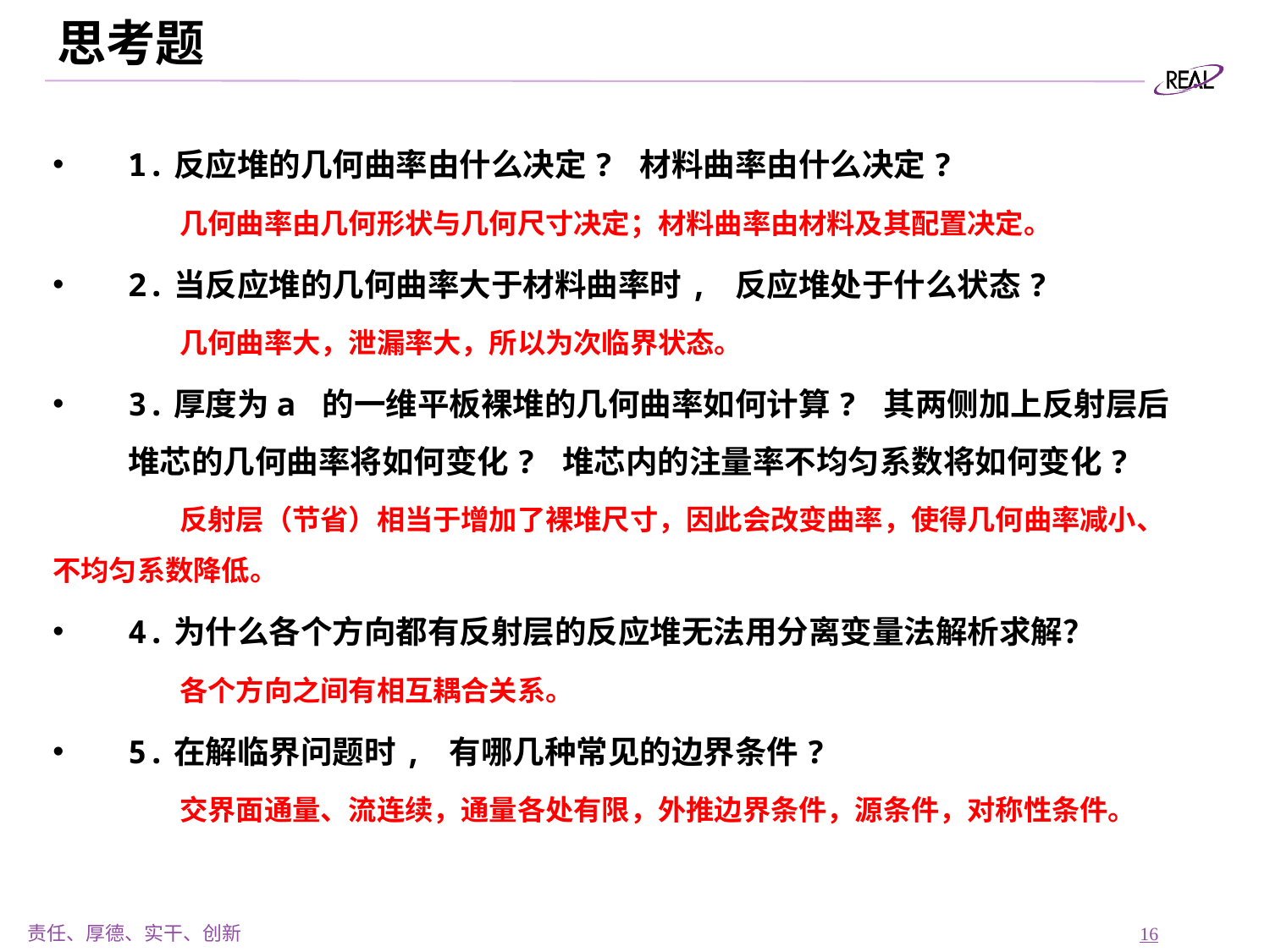

# 思考题
1.反应堆的几何曲率由什么决定? 材料曲率由什么决定?
	几何曲率由几何形状与几何尺寸决定；材料曲率由材料及其配置决定。
2.当反应堆的几何曲率大于材料曲率时, 反应堆处于什么状态?
	几何曲率大，泄漏率大，所以为次临界状态。
3.厚度为a 的一维平板裸堆的几何曲率如何计算? 其两侧加上反射层后堆芯的几何曲率将如何变化? 堆芯内的注量率不均匀系数将如何变化?
	反射层（节省）相当于增加了裸堆尺寸，因此会改变曲率，使得几何曲率减小、不均匀系数降低。
4.为什么各个方向都有反射层的反应堆无法用分离变量法解析求解？
	各个方向之间有相互耦合关系。
5.在解临界问题时, 有哪几种常见的边界条件?
	交界面通量、流连续，通量各处有限，外推边界条件，源条件，对称性条件。